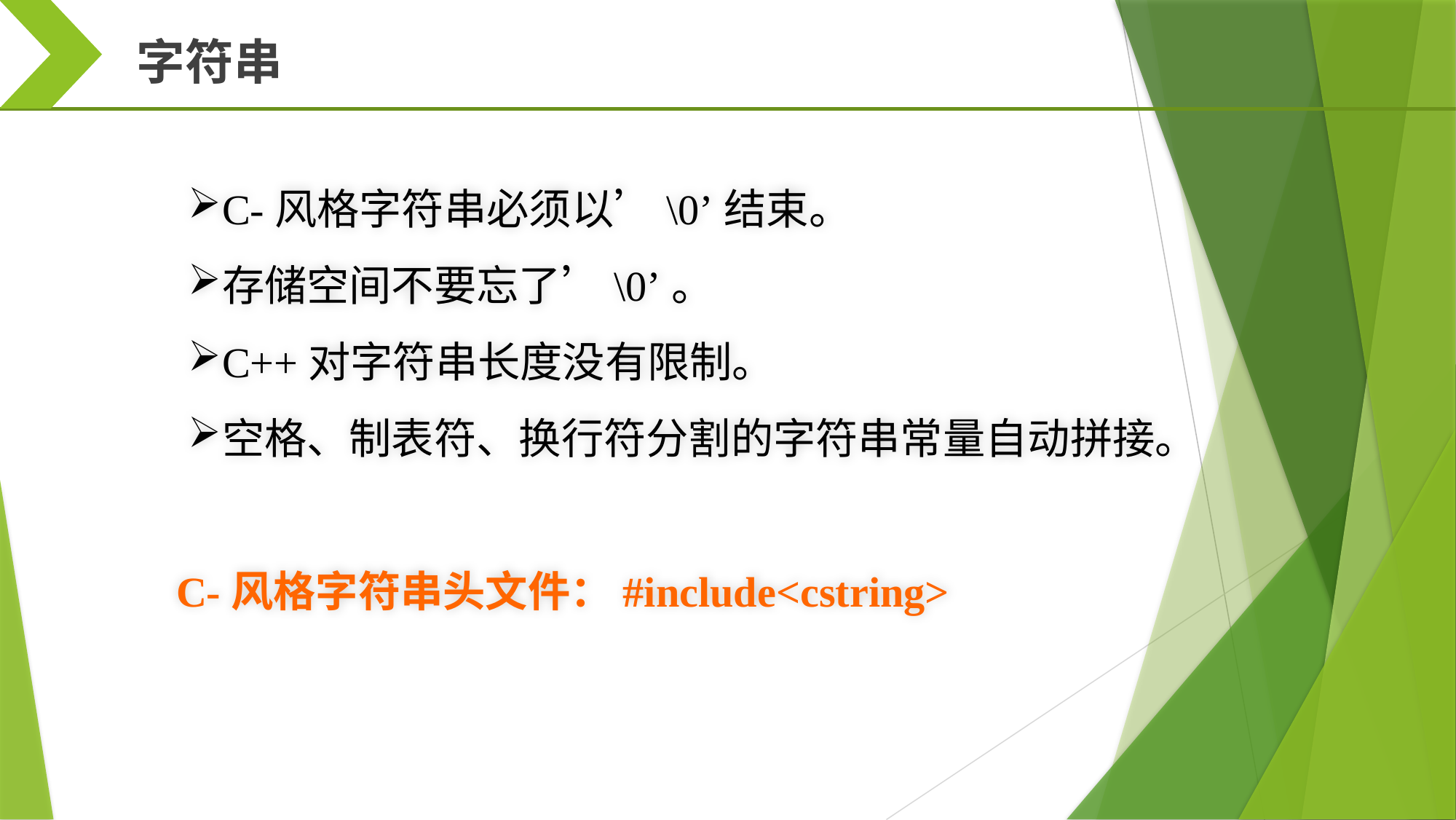

字符串
C-风格字符串必须以’\0’结束。
存储空间不要忘了’\0’。
C++对字符串长度没有限制。
空格、制表符、换行符分割的字符串常量自动拼接。

      C-风格字符串头文件：#include<cstring>